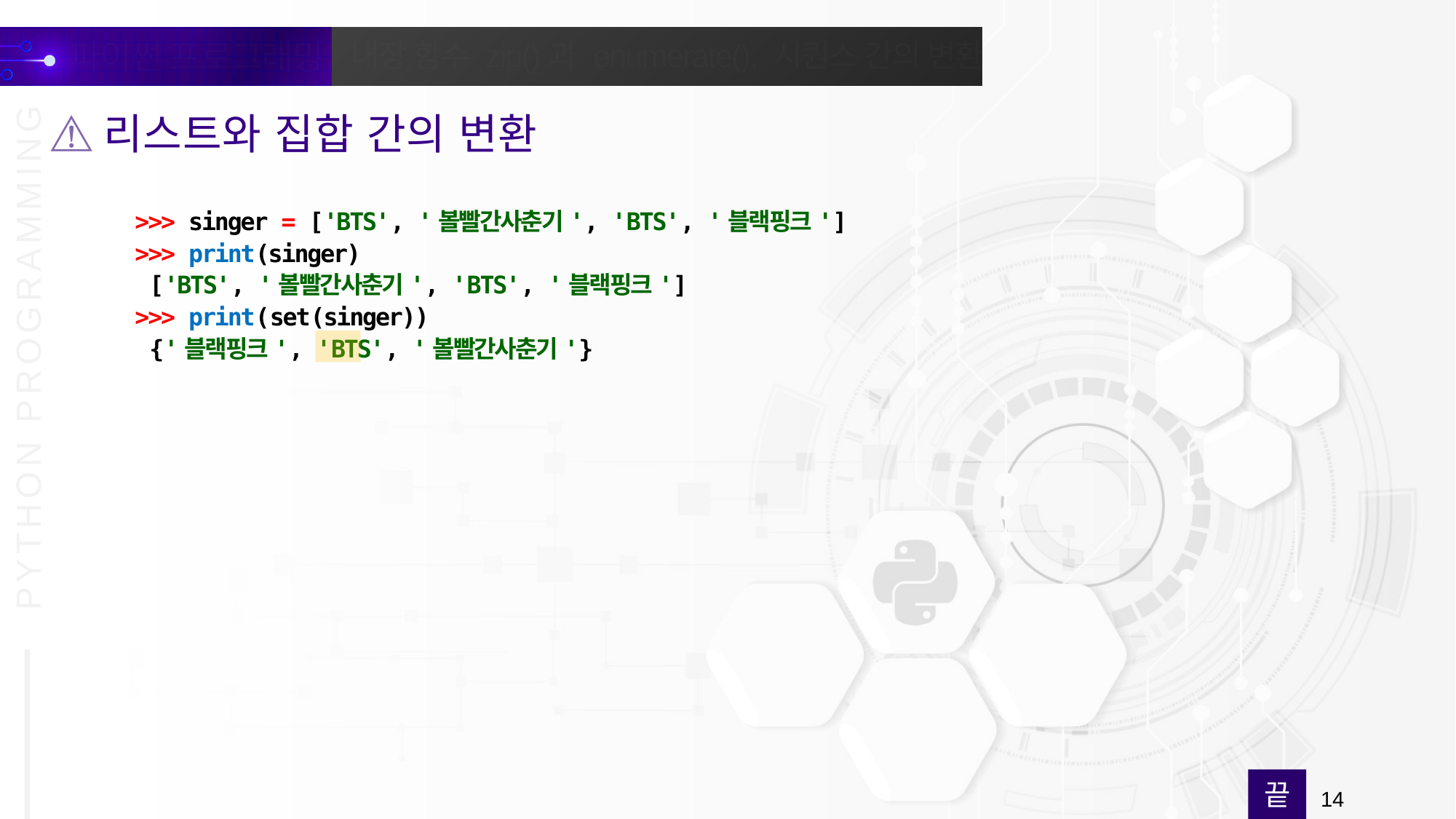

리스트와 집합 간의 변환
>>> singer = ['BTS', '볼빨간사춘기', 'BTS', '블랙핑크']
>>> print(singer)
 ['BTS', '볼빨간사춘기', 'BTS', '블랙핑크']
>>> print(set(singer))
 {'블랙핑크', 'BTS', '볼빨간사춘기'}

끝
14